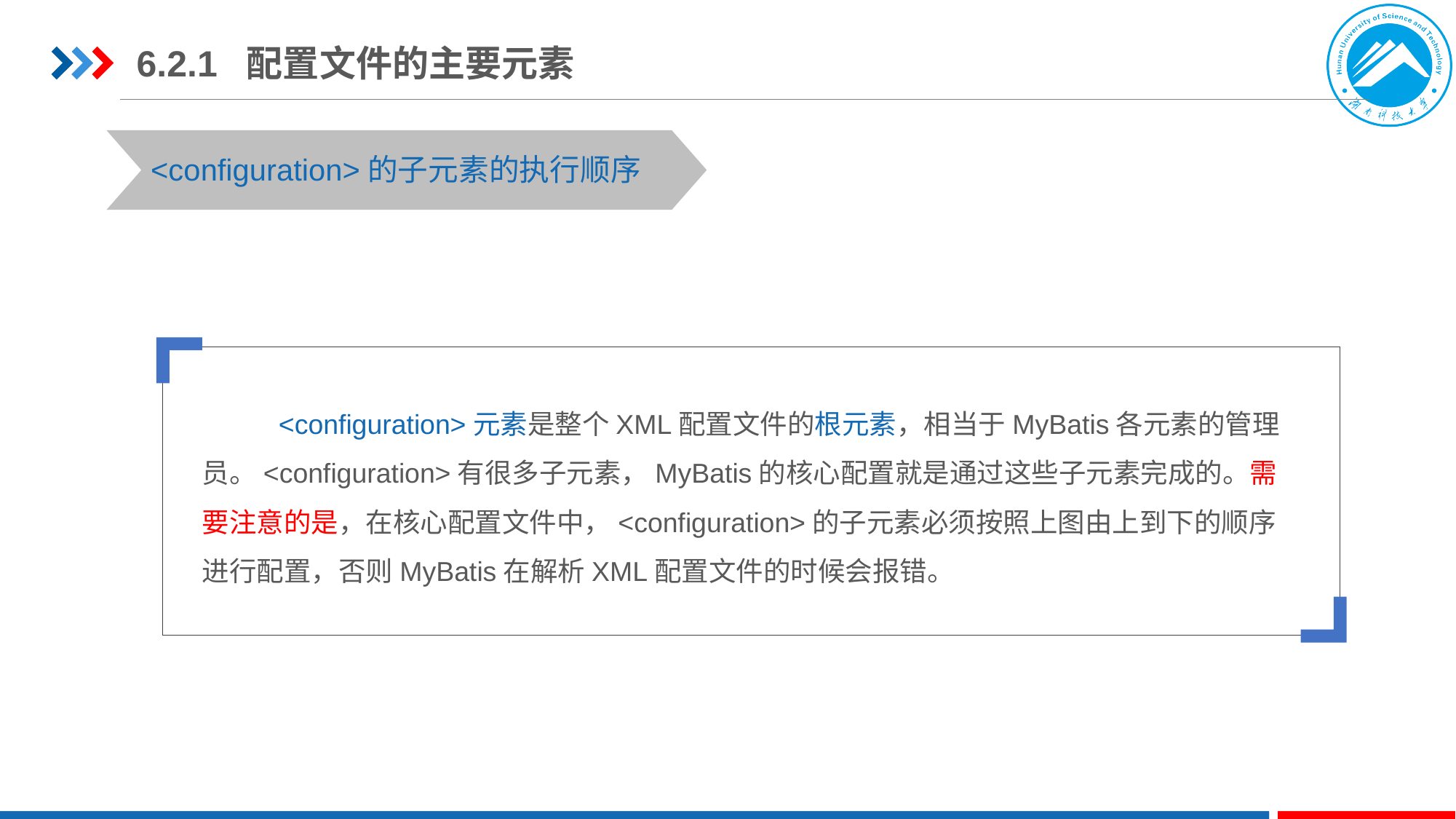

6.2.1  配置文件的主要元素

<configuration>的子元素的执行顺序

          <configuration>元素是整个XML配置文件的根元素，相当于MyBatis各元素的管理员。<configuration>有很多子元素，MyBatis的核心配置就是通过这些子元素完成的。需要注意的是，在核心配置文件中，<configuration>的子元素必须按照上图由上到下的顺序进行配置，否则MyBatis在解析XML配置文件的时候会报错。